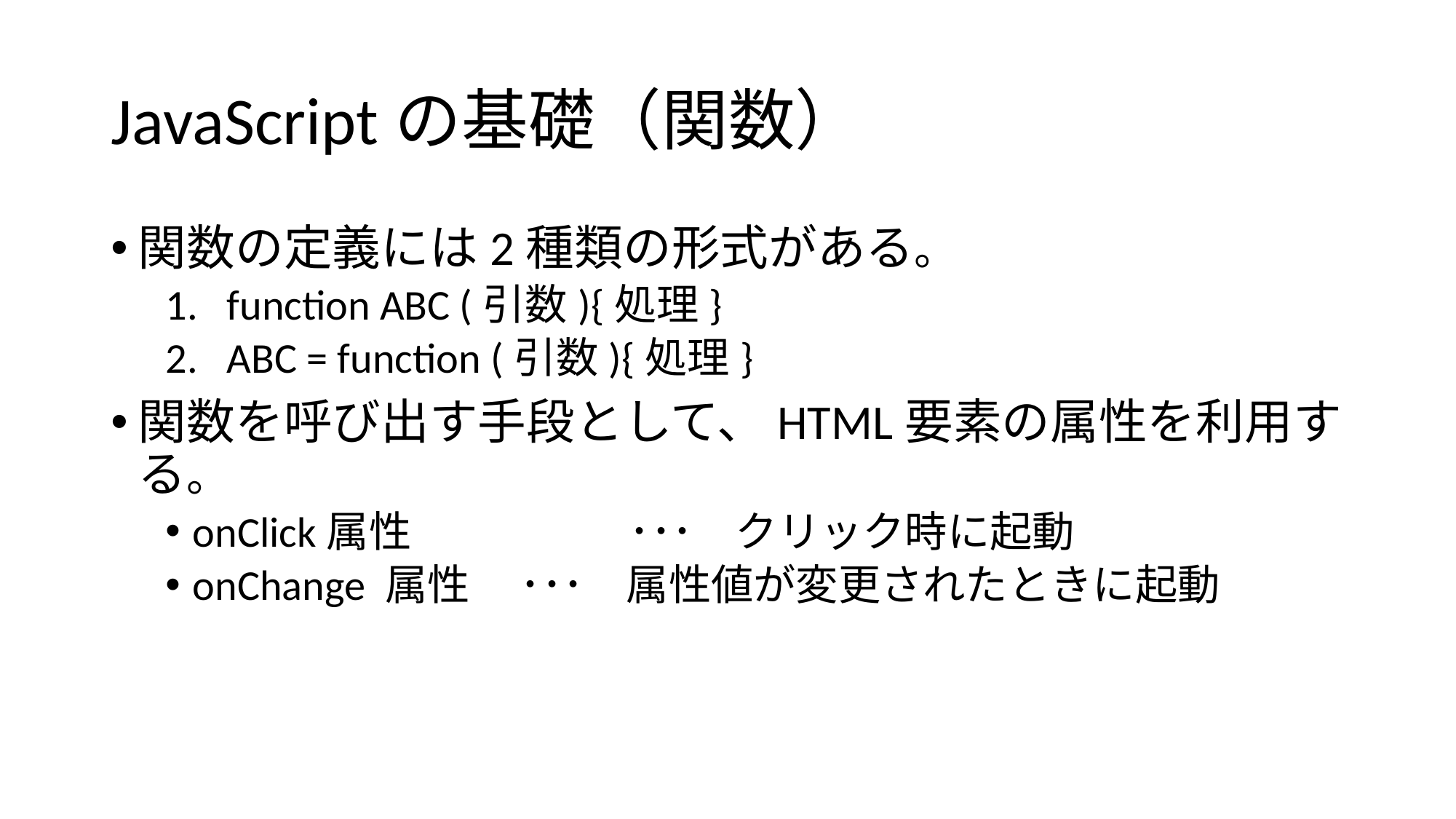

# JavaScriptの基礎（関数）
関数の定義には2種類の形式がある。
function ABC (引数){処理}
ABC = function (引数){処理}
関数を呼び出す手段として、HTML要素の属性を利用する。
onClick属性		･･･　クリック時に起動
onChange 属性	･･･　属性値が変更されたときに起動